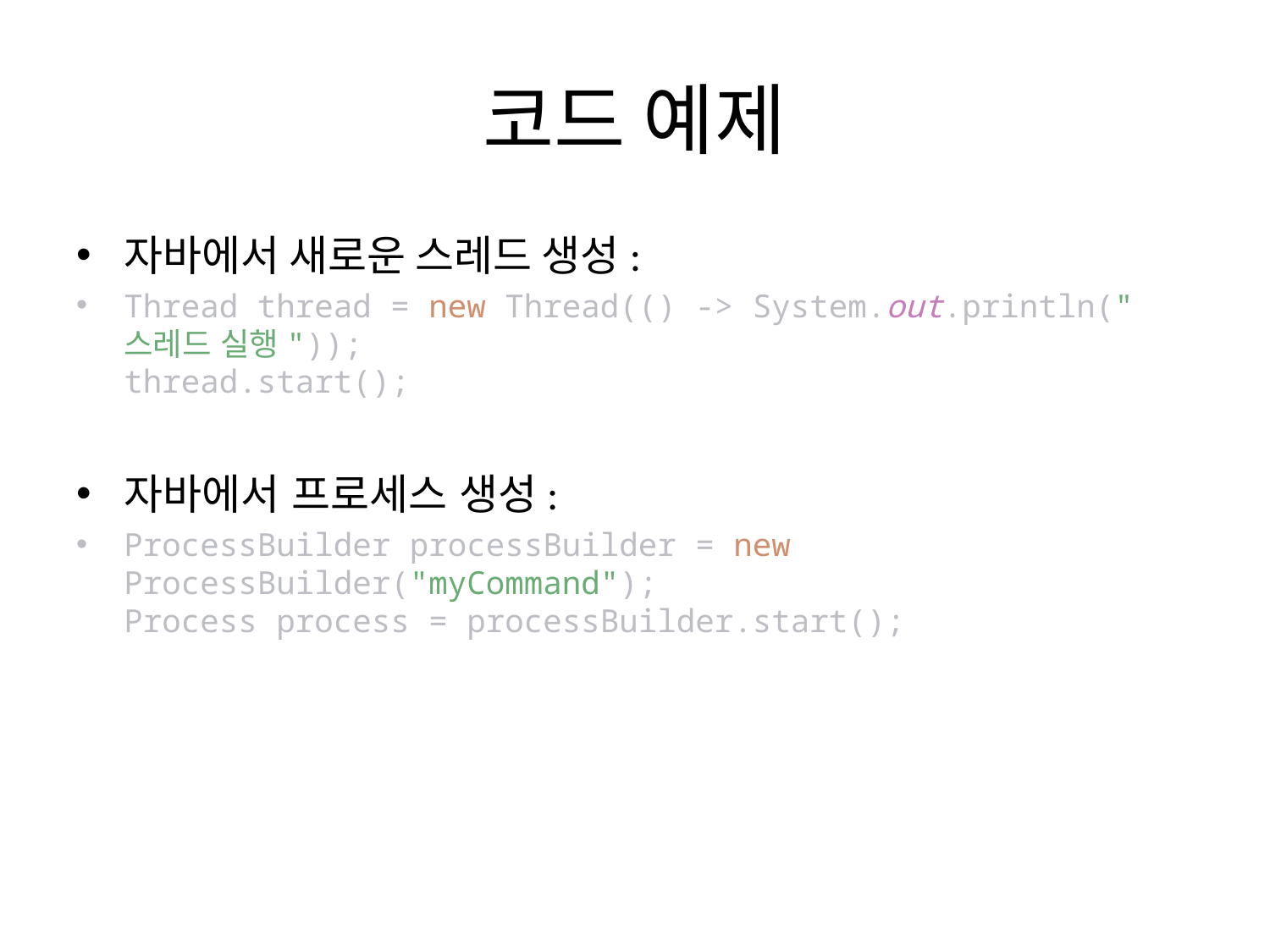

# 코드 예제
자바에서 새로운 스레드 생성:
Thread thread = new Thread(() -> System.out.println("스레드 실행"));
thread.start();

자바에서 프로세스 생성:
ProcessBuilder processBuilder = new ProcessBuilder("myCommand");
Process process = processBuilder.start();